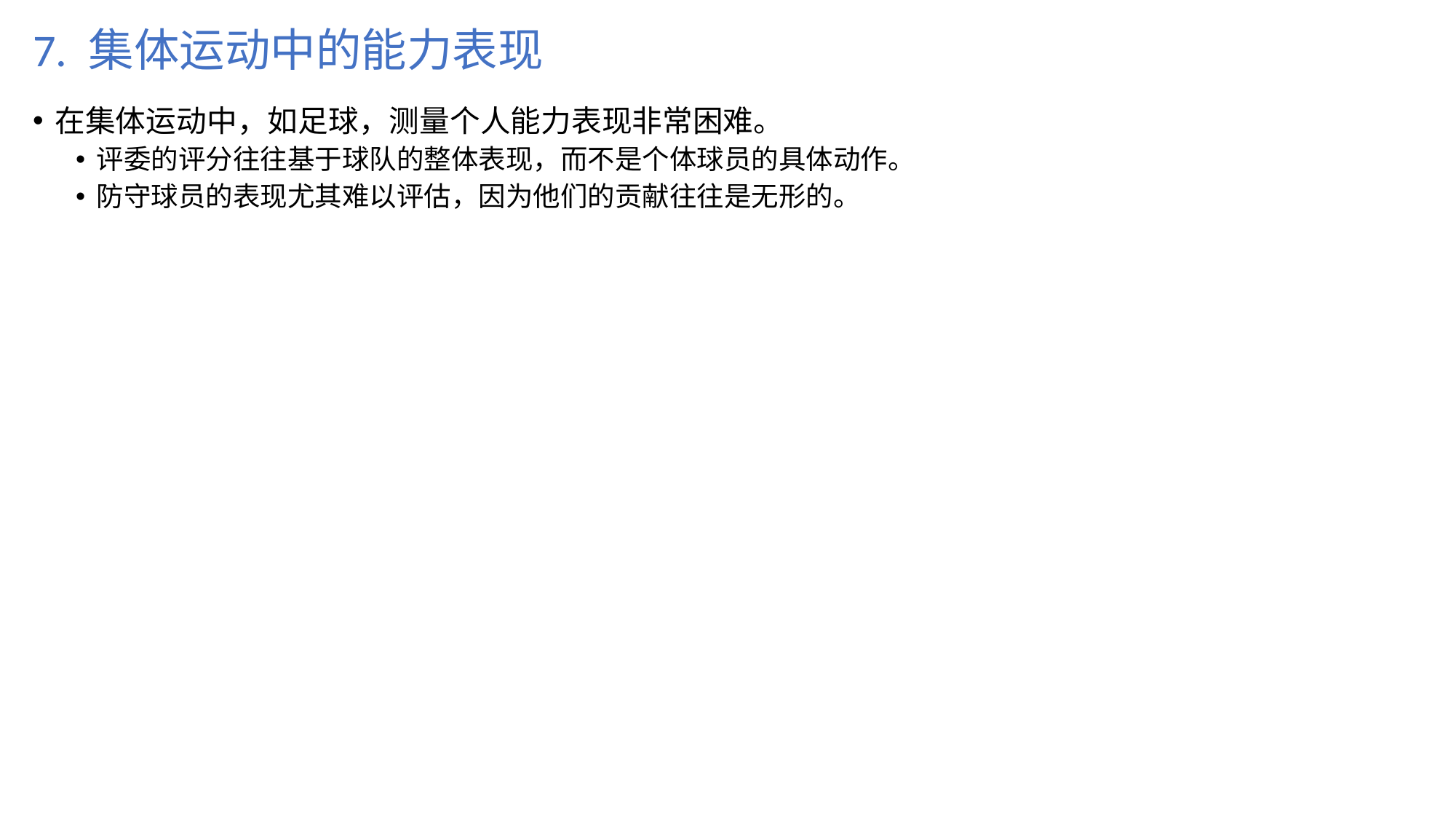

# 7. 集体运动中的能力表现
在集体运动中，如足球，测量个人能力表现非常困难。
评委的评分往往基于球队的整体表现，而不是个体球员的具体动作。
防守球员的表现尤其难以评估，因为他们的贡献往往是无形的。